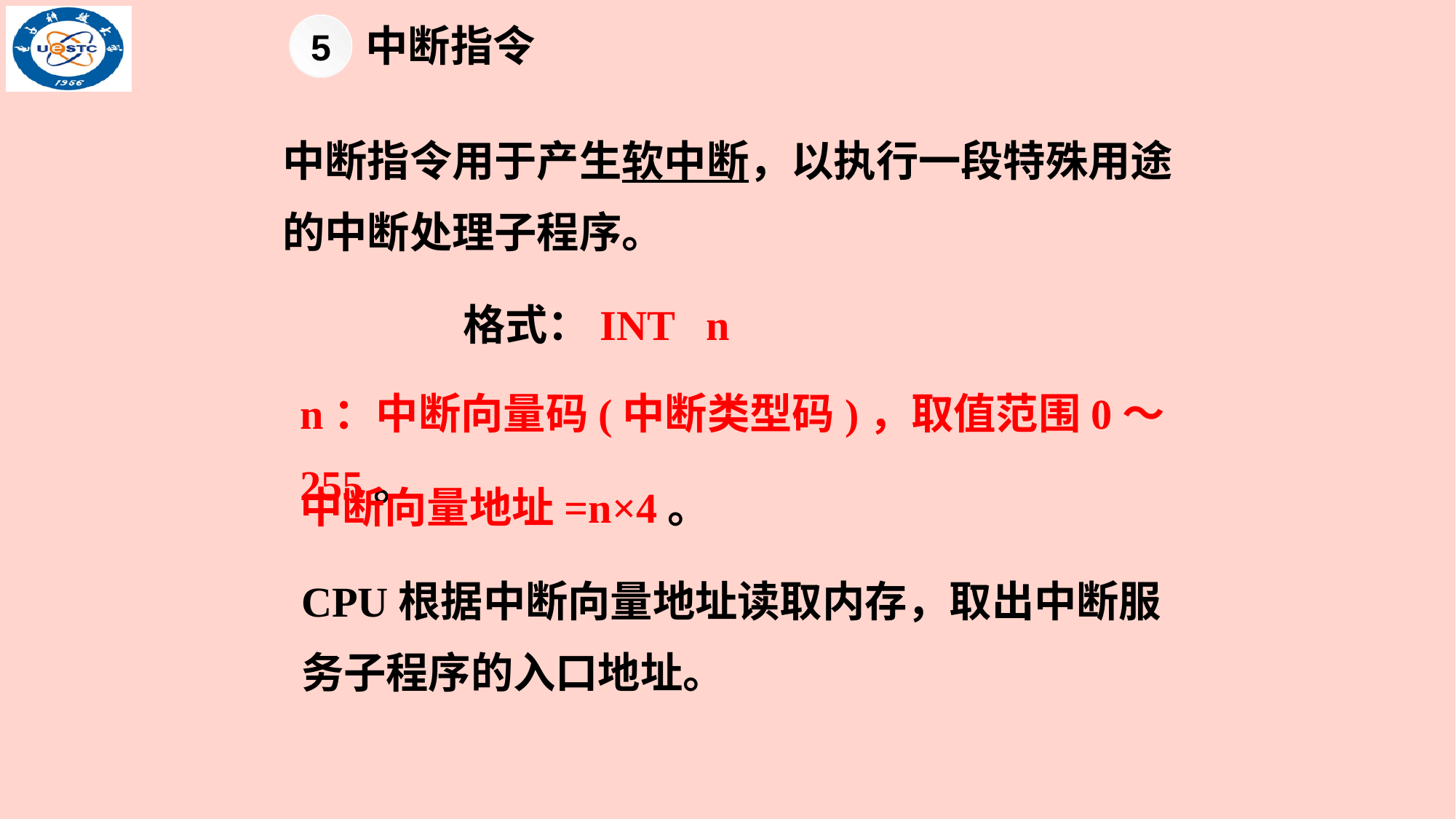

中断指令

5
中断指令用于产生软中断，以执行一段特殊用途的中断处理子程序。
格式：INT   n
n：中断向量码(中断类型码)，取值范围0～255。
中断向量地址=n×4。
CPU根据中断向量地址读取内存，取出中断服务子程序的入口地址。